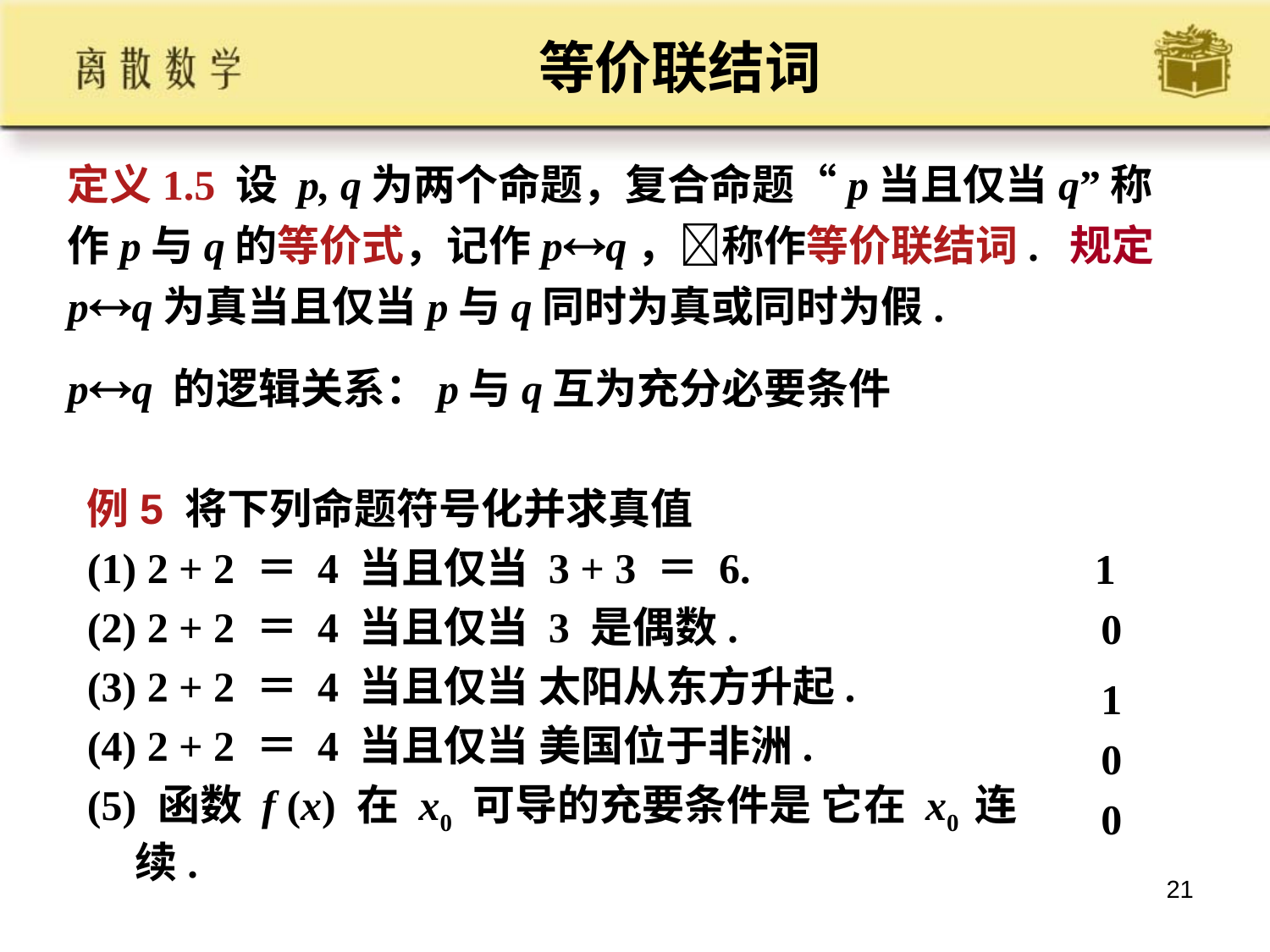

等价联结词
定义1.5 设 p, q为两个命题，复合命题“p当且仅当q”称作p与q的等价式，记作p↔q，↔称作等价联结词.  规定p↔q为真当且仅当p与q同时为真或同时为假.
p↔q 的逻辑关系：p与q互为充分必要条件
例5 将下列命题符号化并求真值
(1) 2 + 2 ＝ 4 当且仅当 3 + 3 ＝ 6.
(2) 2 + 2 ＝ 4 当且仅当 3 是偶数.
(3) 2 + 2 ＝ 4 当且仅当 太阳从东方升起.
(4) 2 + 2 ＝ 4 当且仅当 美国位于非洲.
(5) 函数 f (x) 在 x0 可导的充要条件是 它在 x0 连续.
1
0
1
0
0
21